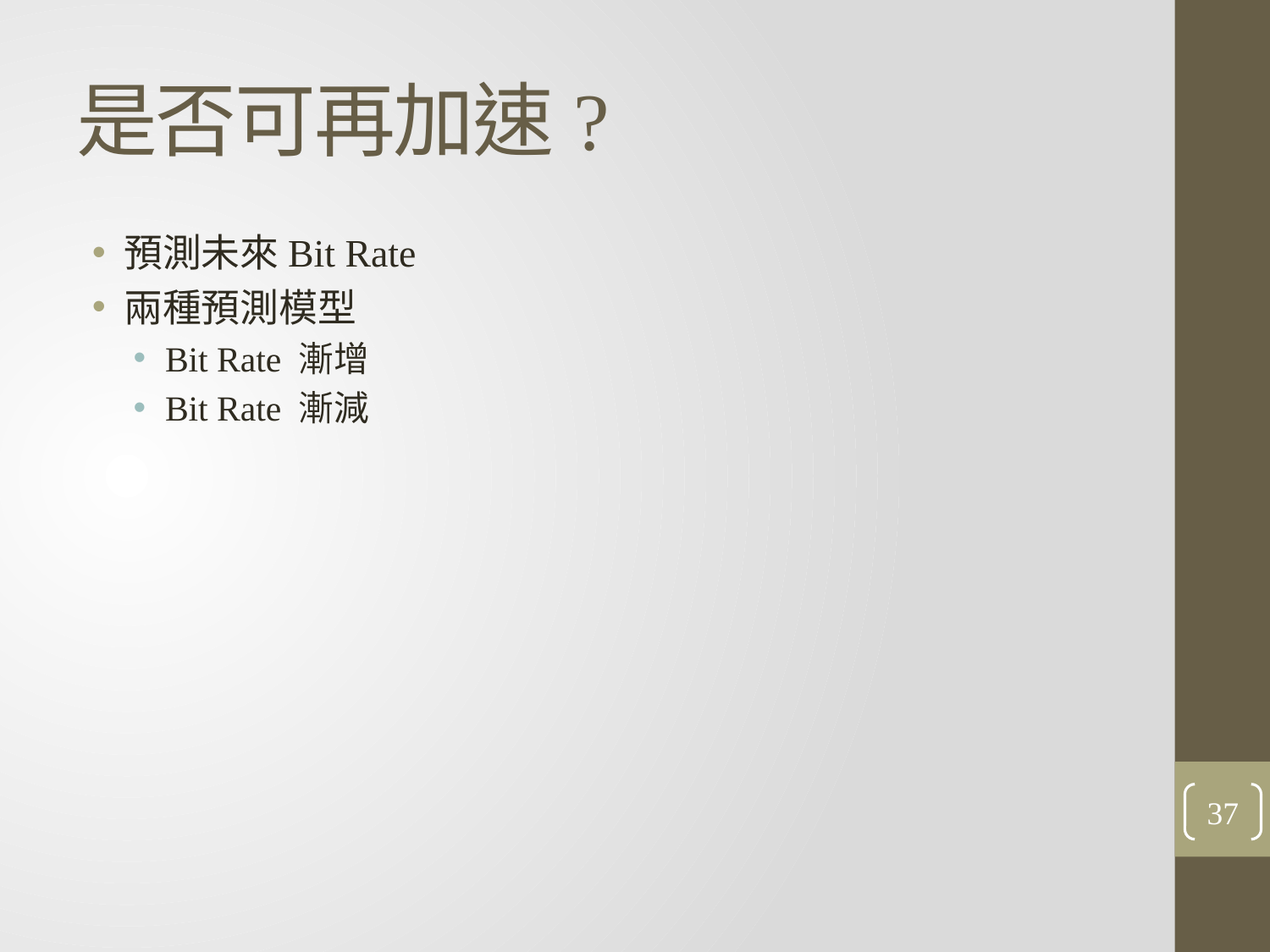

# 是否可再加速?
預測未來Bit Rate
兩種預測模型
Bit Rate 漸增
Bit Rate 漸減
37